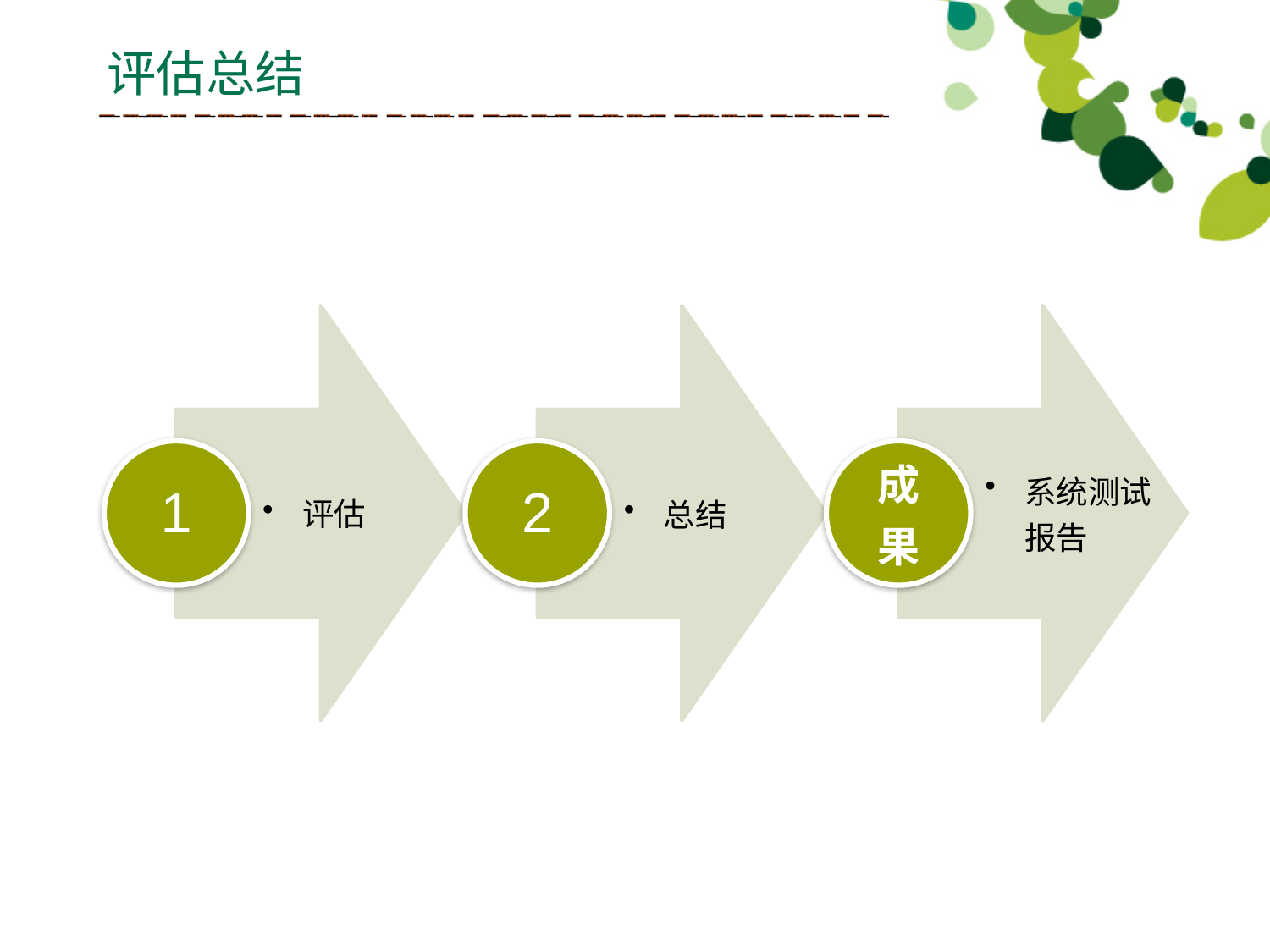

# 评估总结

1
评估
2
总结
成果
系统测试报告